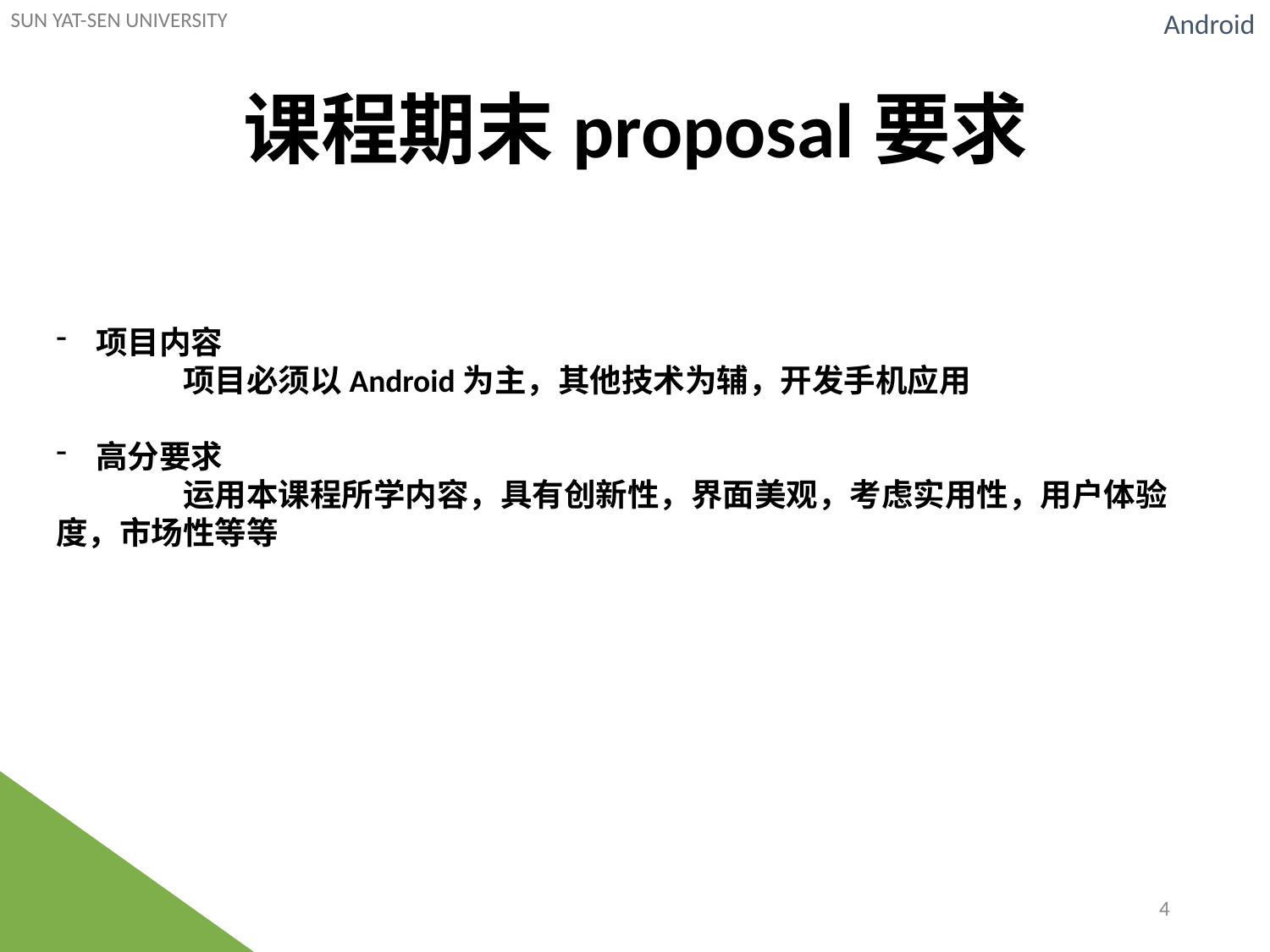

SUN YAT-SEN UNIVERSITY
Android
课程期末proposal要求

项目内容
	项目必须以Android为主，其他技术为辅，开发手机应用

高分要求
	运用本课程所学内容，具有创新性，界面美观，考虑实用性，用户体验度，市场性等等

4